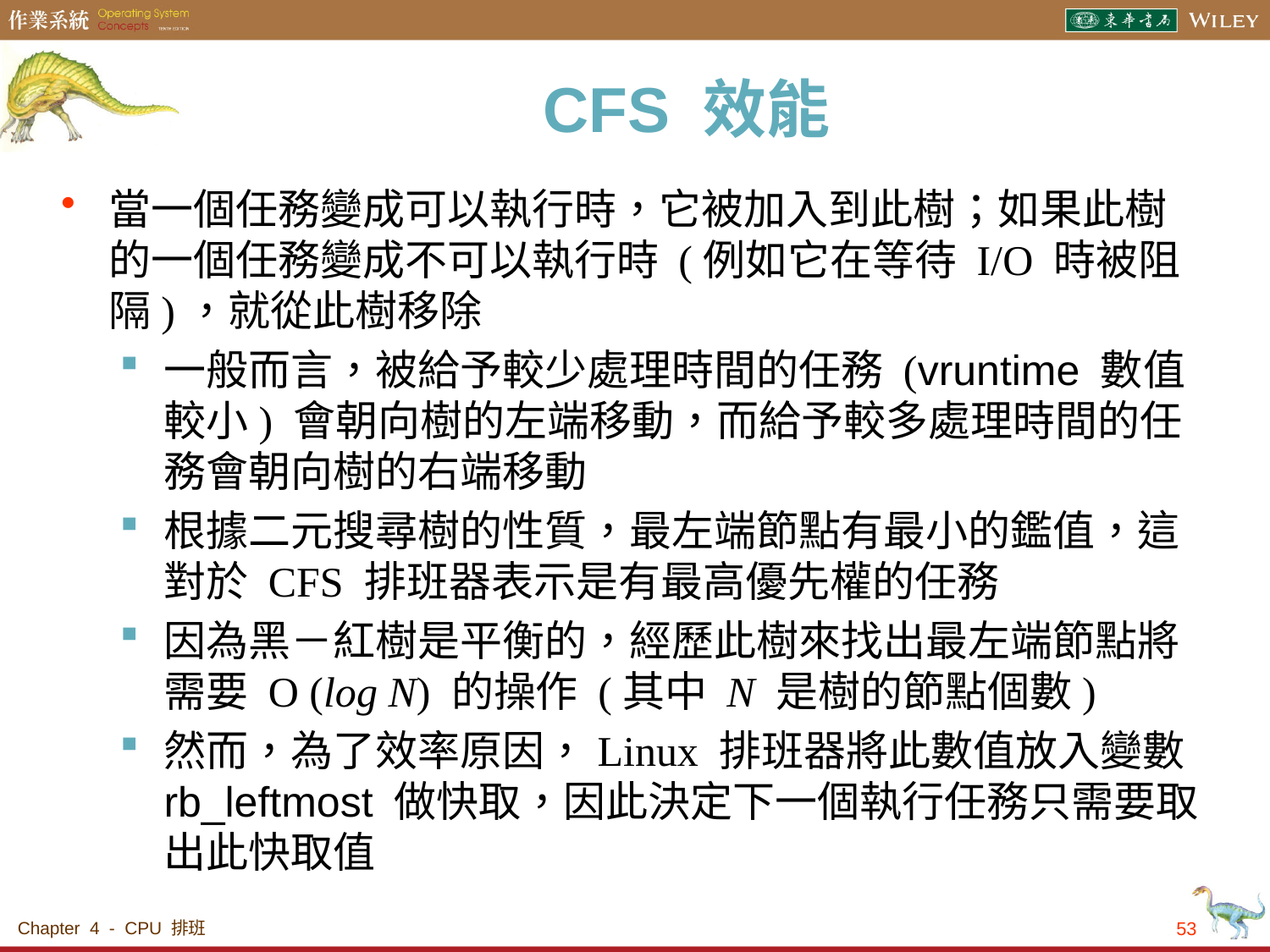

# CFS 效能
當一個任務變成可以執行時，它被加入到此樹；如果此樹的一個任務變成不可以執行時 (例如它在等待 I/O 時被阻隔)，就從此樹移除
一般而言，被給予較少處理時間的任務 (vruntime 數值較小) 會朝向樹的左端移動，而給予較多處理時間的任務會朝向樹的右端移動
根據二元搜尋樹的性質，最左端節點有最小的鑑值，這對於 CFS 排班器表示是有最高優先權的任務
因為黑－紅樹是平衡的，經歷此樹來找出最左端節點將需要 O (log N) 的操作 (其中 N 是樹的節點個數)
然而，為了效率原因，Linux 排班器將此數值放入變數 rb_leftmost 做快取，因此決定下一個執行任務只需要取出此快取值
Chapter  4  -  CPU 排班
53